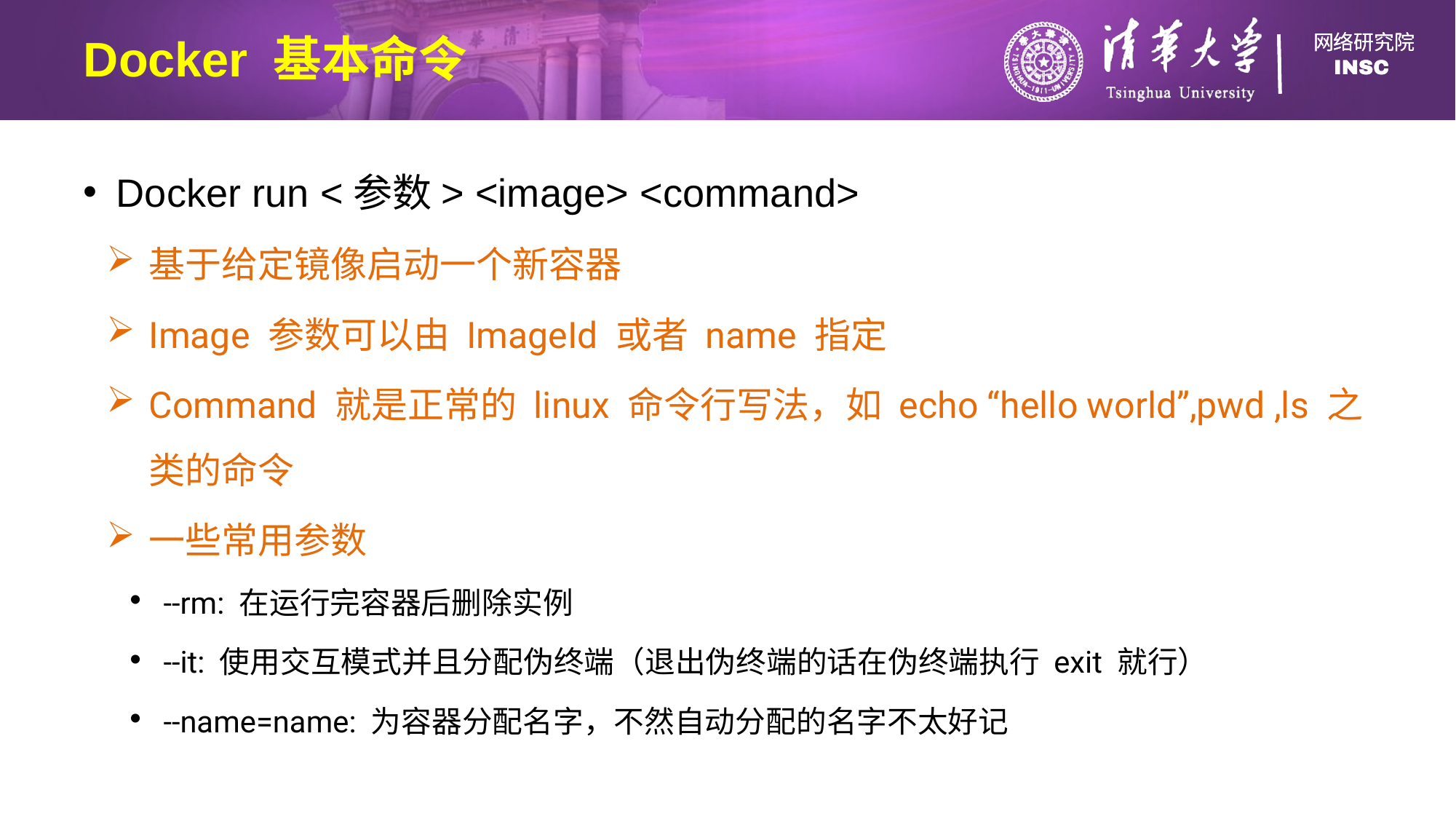

# Docker 基本命令
Docker run <参数> <image> <command>
基于给定镜像启动一个新容器
Image 参数可以由 ImageId 或者 name 指定
Command 就是正常的 linux 命令行写法，如 echo “hello world”,pwd ,ls 之类的命令
一些常用参数
--rm: 在运行完容器后删除实例
--it: 使用交互模式并且分配伪终端（退出伪终端的话在伪终端执行 exit 就行）
--name=name: 为容器分配名字，不然自动分配的名字不太好记